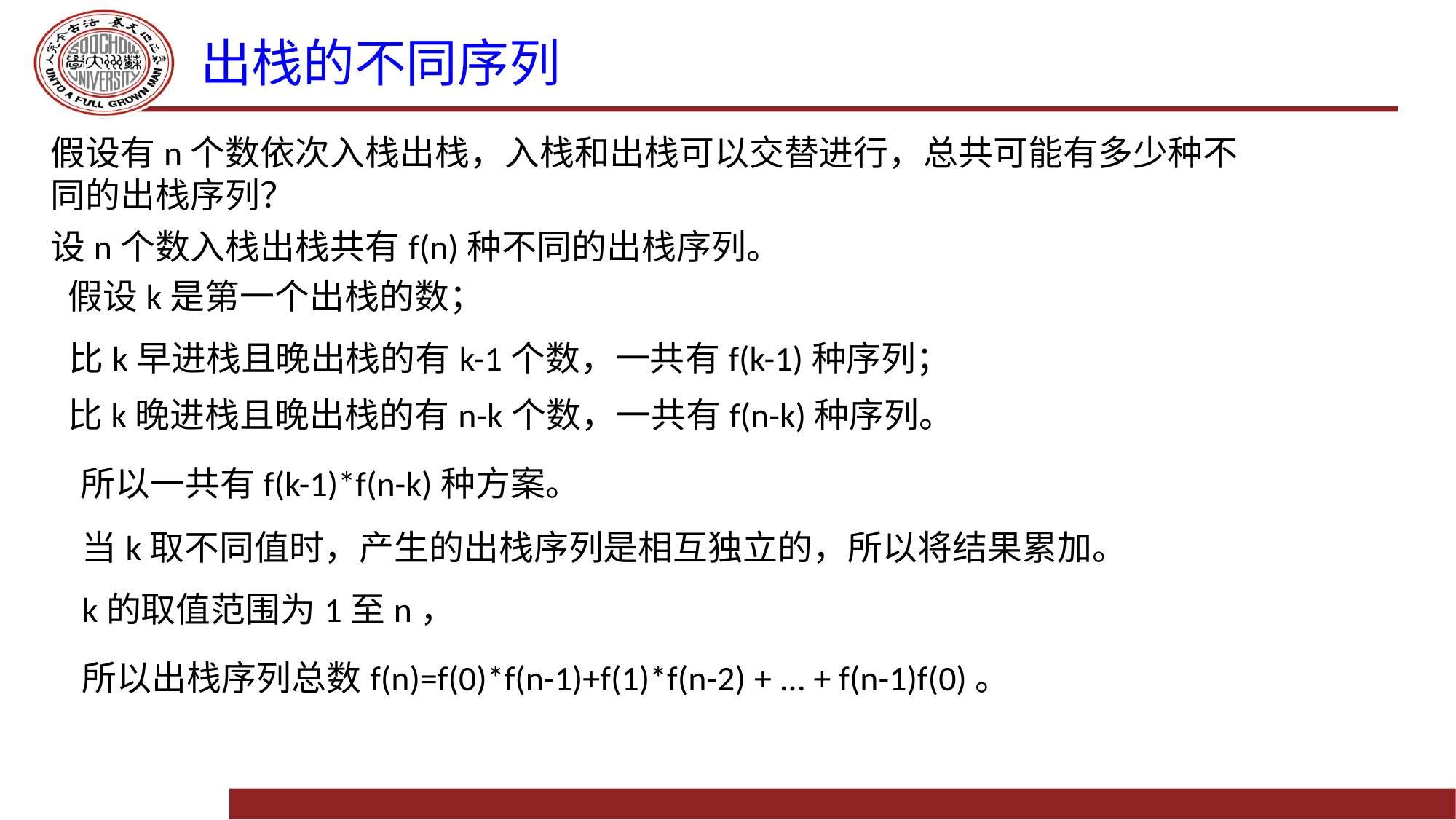

# 出栈的不同序列
假设有n个数依次入栈出栈，入栈和出栈可以交替进行，总共可能有多少种不同的出栈序列？
设n个数入栈出栈共有f(n)种不同的出栈序列。
假设k是第一个出栈的数；
比k早进栈且晚出栈的有k-1个数，一共有f(k-1)种序列；
比k晚进栈且晚出栈的有n-k个数，一共有f(n-k)种序列。
所以一共有f(k-1)*f(n-k)种方案。
当k取不同值时，产生的出栈序列是相互独立的，所以将结果累加。
k的取值范围为1至n，
所以出栈序列总数f(n)=f(0)*f(n-1)+f(1)*f(n-2) + ... + f(n-1)f(0)。